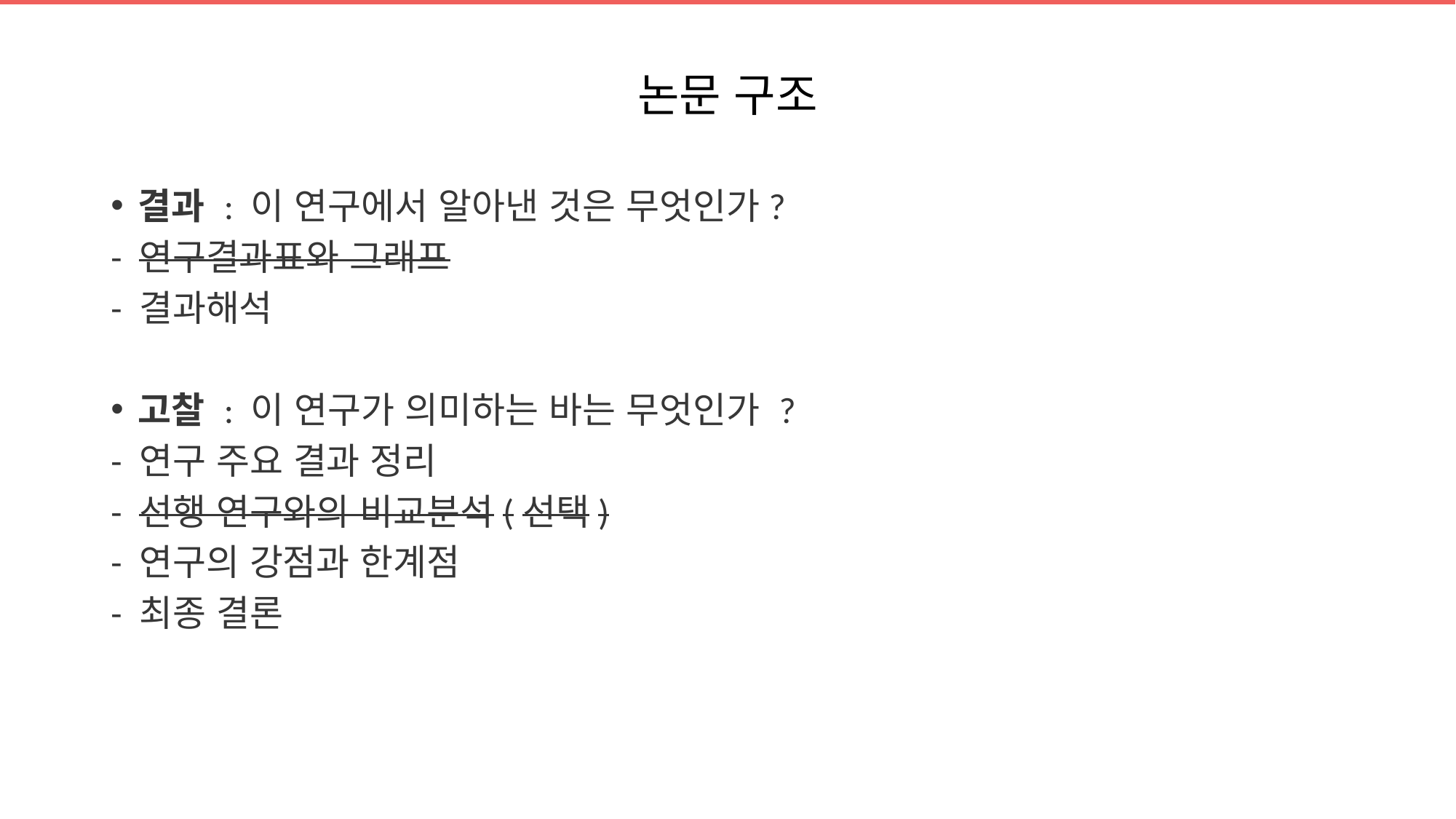

# 논문 구조
결과 : 이 연구에서 알아낸 것은 무엇인가?
- 연구결과표와 그래프
- 결과해석

고찰 : 이 연구가 의미하는 바는 무엇인가 ?
- 연구 주요 결과 정리
- 선행 연구와의 비교분석(선택)
- 연구의 강점과 한계점
- 최종 결론